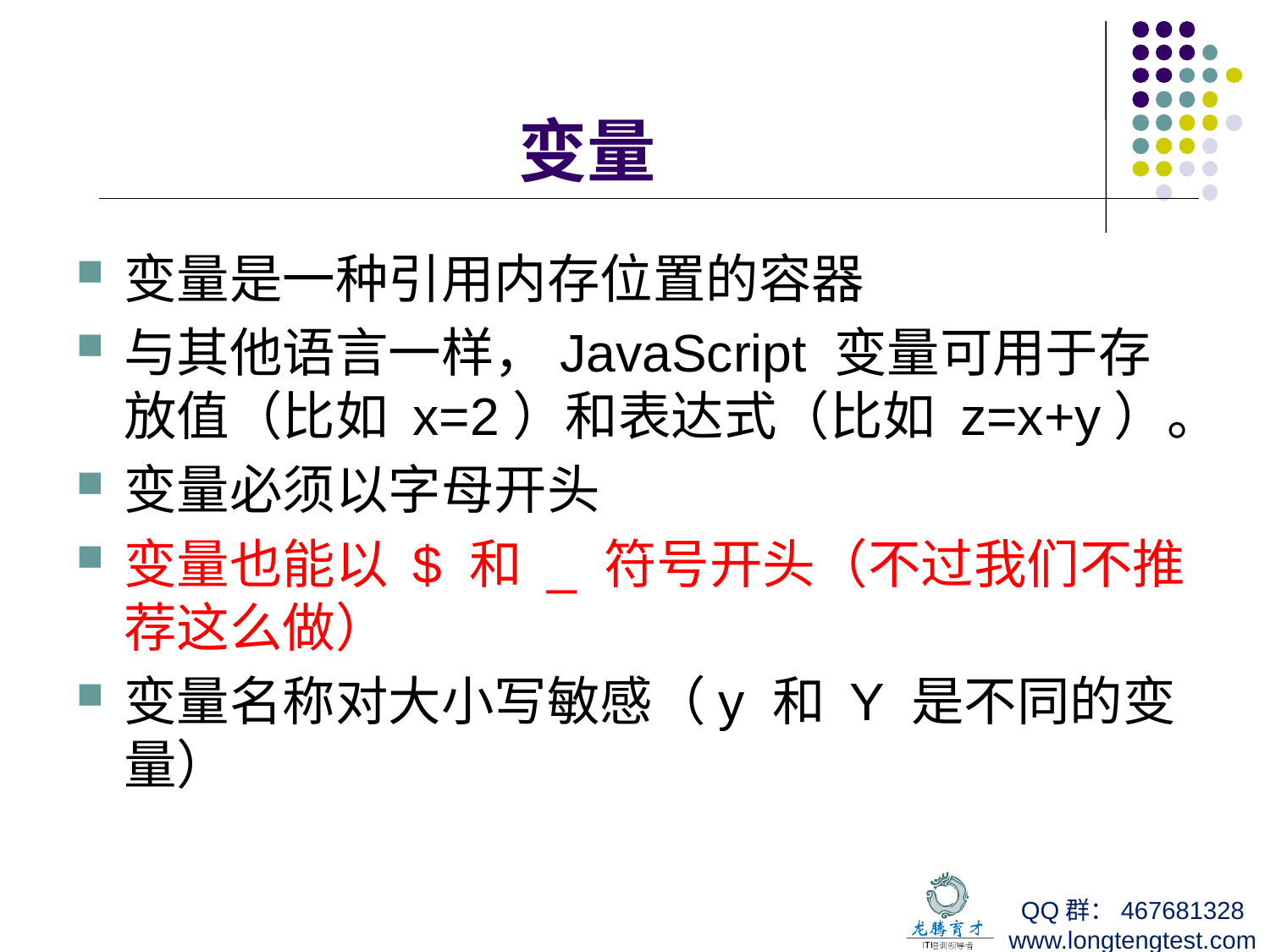

# 变量
变量是一种引用内存位置的容器
与其他语言一样，JavaScript 变量可用于存放值（比如 x=2）和表达式（比如 z=x+y）。
变量必须以字母开头
变量也能以 $ 和 _ 符号开头（不过我们不推荐这么做）
变量名称对大小写敏感（y 和 Y 是不同的变量）